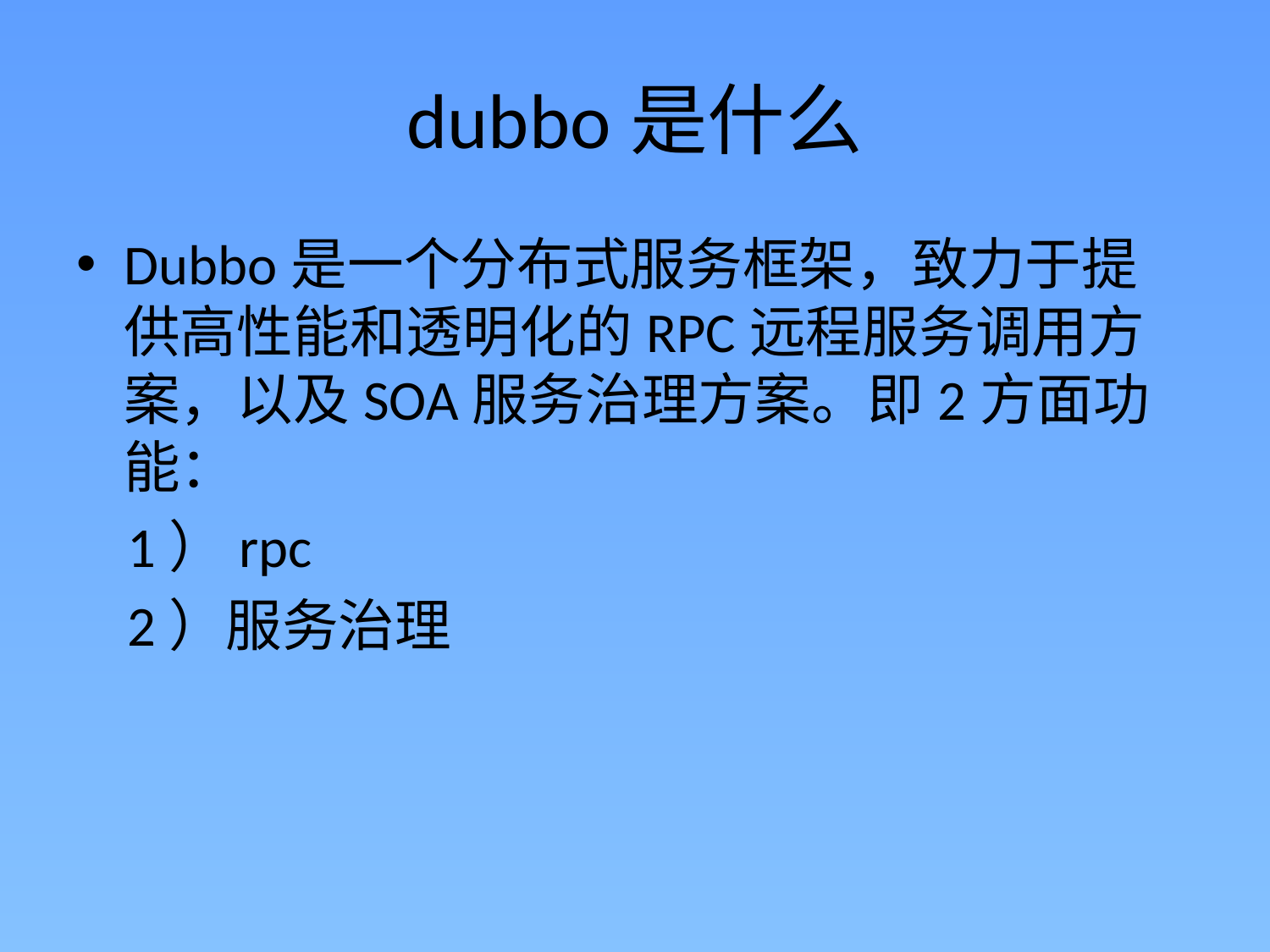

# dubbo是什么
Dubbo是一个分布式服务框架，致力于提供高性能和透明化的RPC远程服务调用方案，以及SOA服务治理方案。即2方面功能：
    1）rpc
    2）服务治理